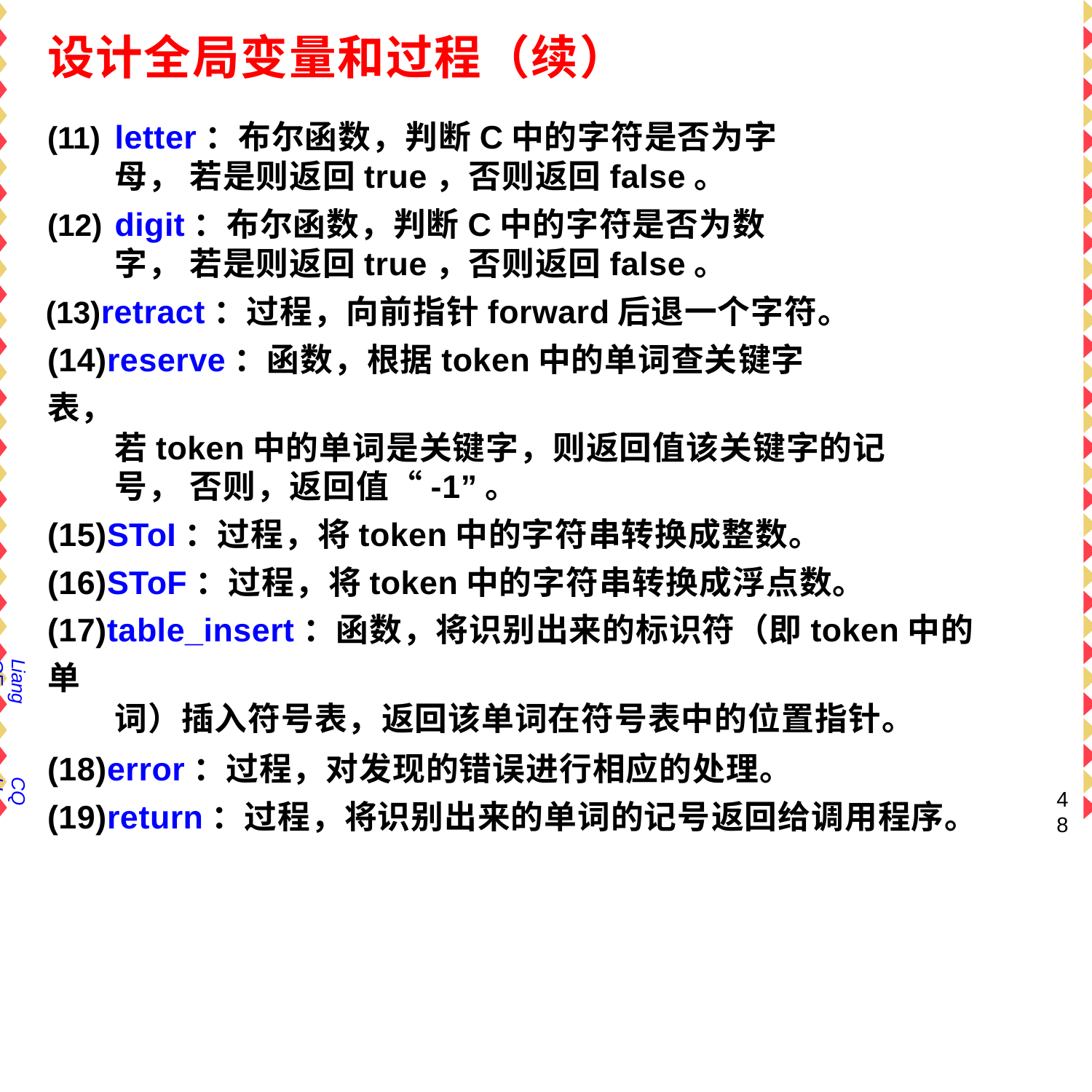

# 设计全局变量和过程（续）
letter：布尔函数，判断C中的字符是否为字母， 若是则返回true，否则返回false。
digit：布尔函数，判断C中的字符是否为数字， 若是则返回true，否则返回false。
retract：过程，向前指针forward后退一个字符。 (14)reserve：函数，根据token中的单词查关键字表，
若token中的单词是关键字，则返回值该关键字的记号， 否则，返回值“-1”。
(15)SToI：过程，将token中的字符串转换成整数。 (16)SToF：过程，将token中的字符串转换成浮点数。 (17)table_insert：函数，将识别出来的标识符（即token中的单
词）插入符号表，返回该单词在符号表中的位置指针。
(18)error：过程，对发现的错误进行相应的处理。 (19)return：过程，将识别出来的单词的记号返回给调用程序。
Liang GE
CQU
48